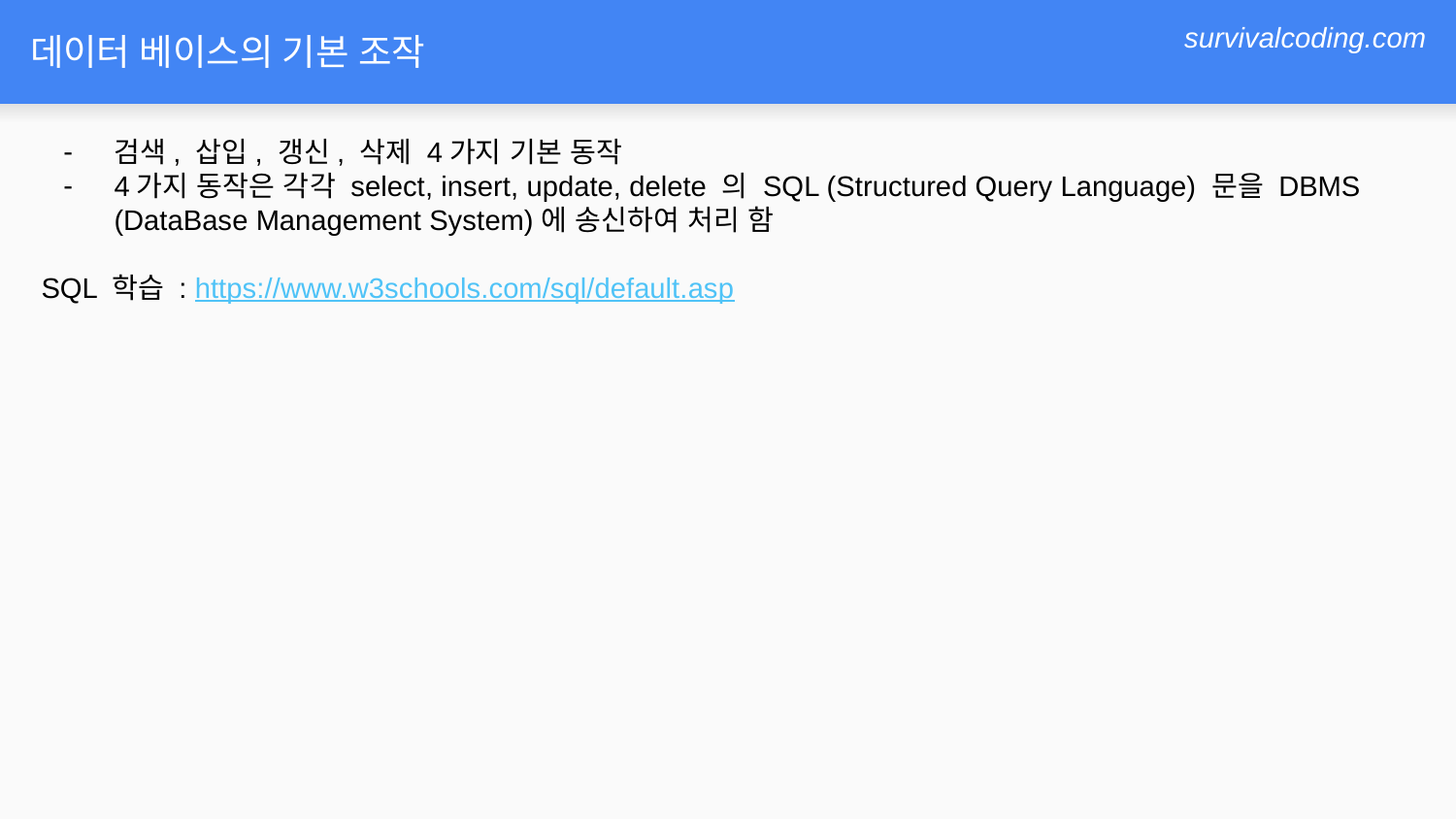

# 데이터 베이스의 기본 조작
검색, 삽입, 갱신, 삭제 4가지 기본 동작
4가지 동작은 각각 select, insert, update, delete 의 SQL (Structured Query Language) 문을 DBMS (DataBase Management System)에 송신하여 처리 함

SQL 학습 : https://www.w3schools.com/sql/default.asp